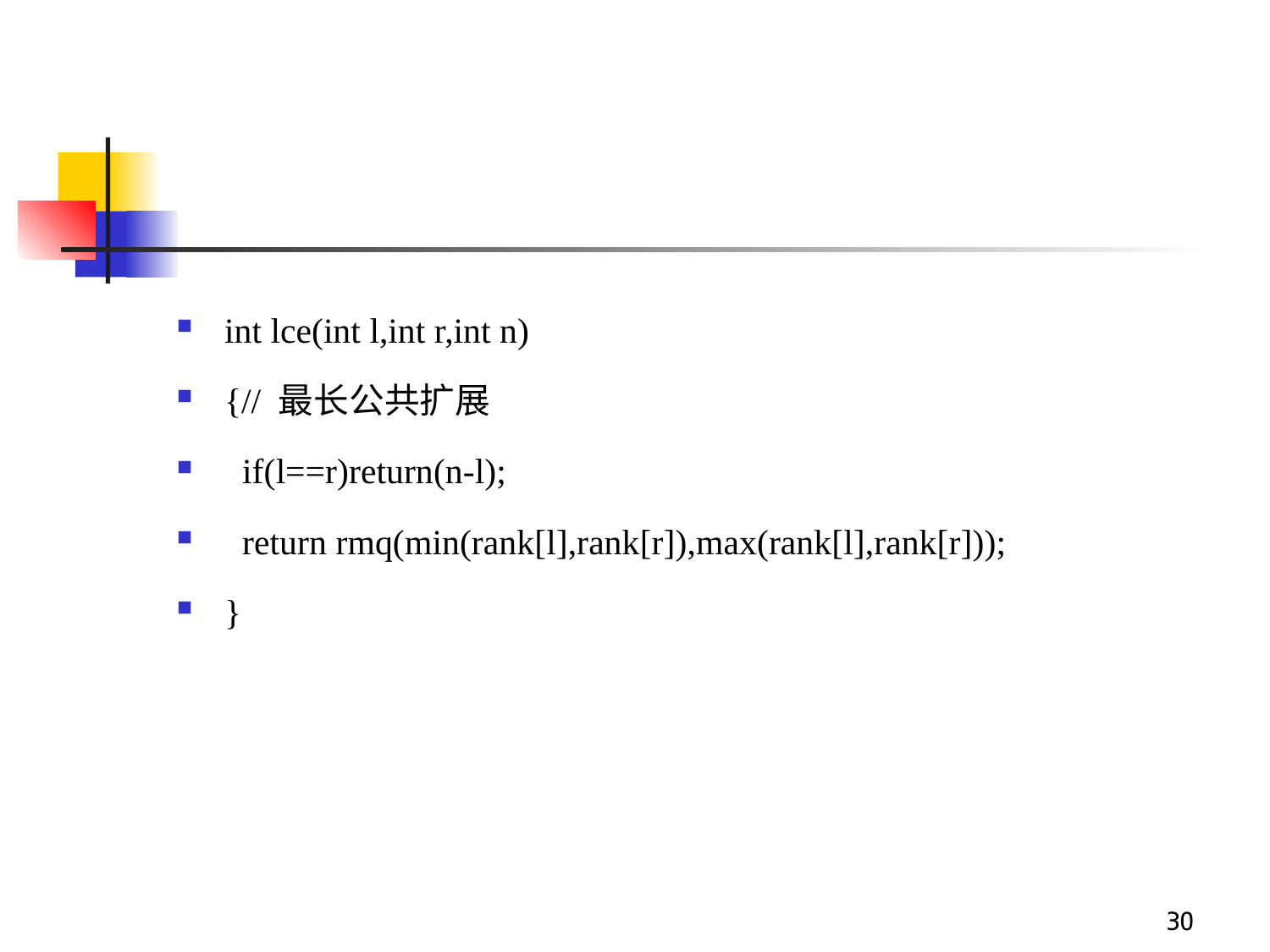

#
int lce(int l,int r,int n)
{// 最长公共扩展
  if(l==r)return(n-l);
  return rmq(min(rank[l],rank[r]),max(rank[l],rank[r]));
}

30